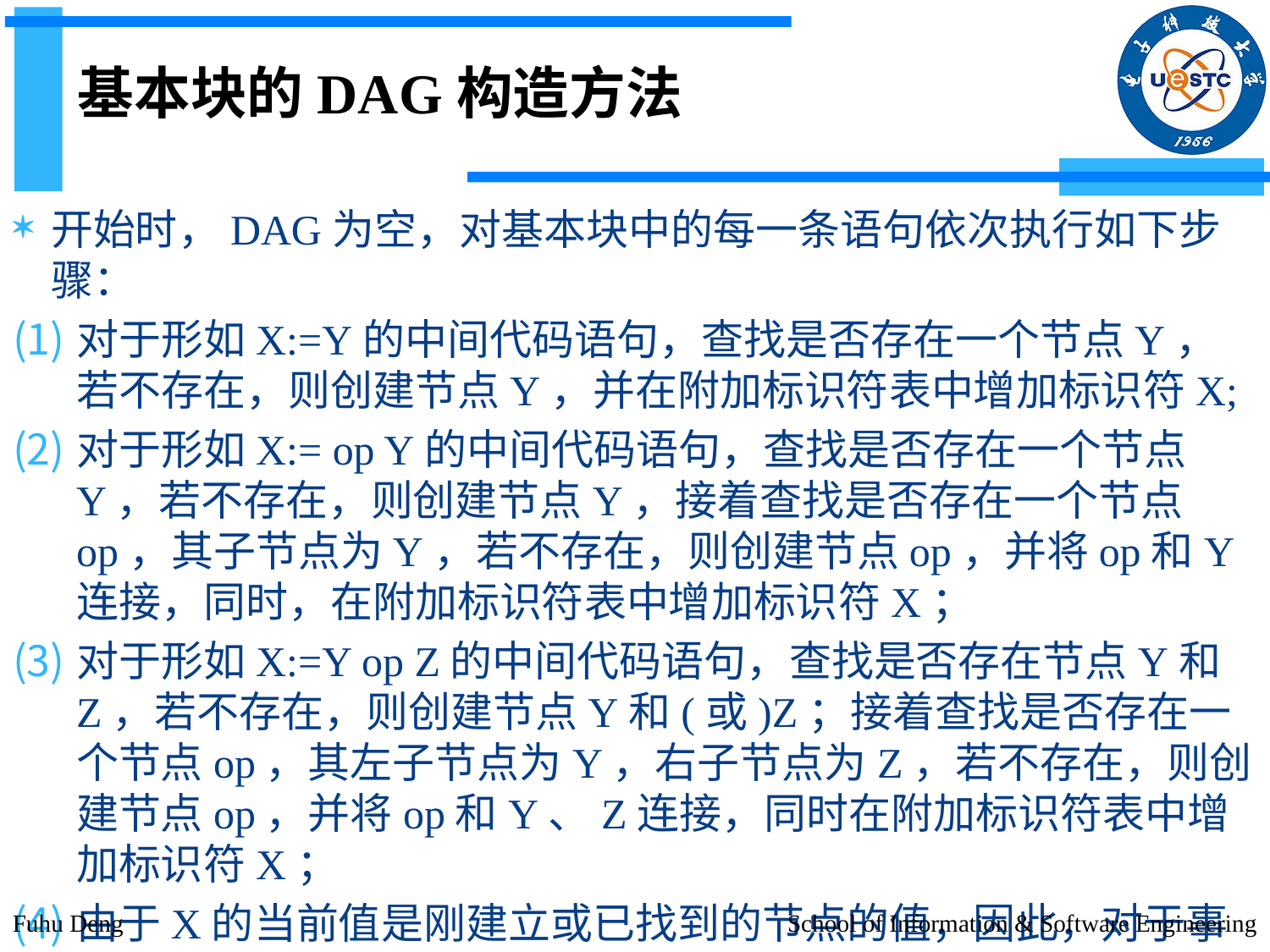

# 基本块的DAG构造方法
开始时，DAG为空，对基本块中的每一条语句依次执行如下步骤：
对于形如X:=Y的中间代码语句，查找是否存在一个节点Y，若不存在，则创建节点Y，并在附加标识符表中增加标识符X;
对于形如X:= op Y的中间代码语句，查找是否存在一个节点Y，若不存在，则创建节点Y，接着查找是否存在一个节点op，其子节点为Y，若不存在，则创建节点op，并将op和Y连接，同时，在附加标识符表中增加标识符X；
对于形如X:=Y op Z的中间代码语句，查找是否存在节点Y和Z，若不存在，则创建节点Y和(或)Z；接着查找是否存在一个节点op，其左子节点为Y，右子节点为Z，若不存在，则创建节点op，并将op和Y、Z连接，同时在附加标识符表中增加标识符X；
由于X的当前值是刚建立或已找到的节点的值，因此，对于事先附加在其他节点上的X需要删除掉。
Fuhu Deng
17
School of Information & Software Engineering